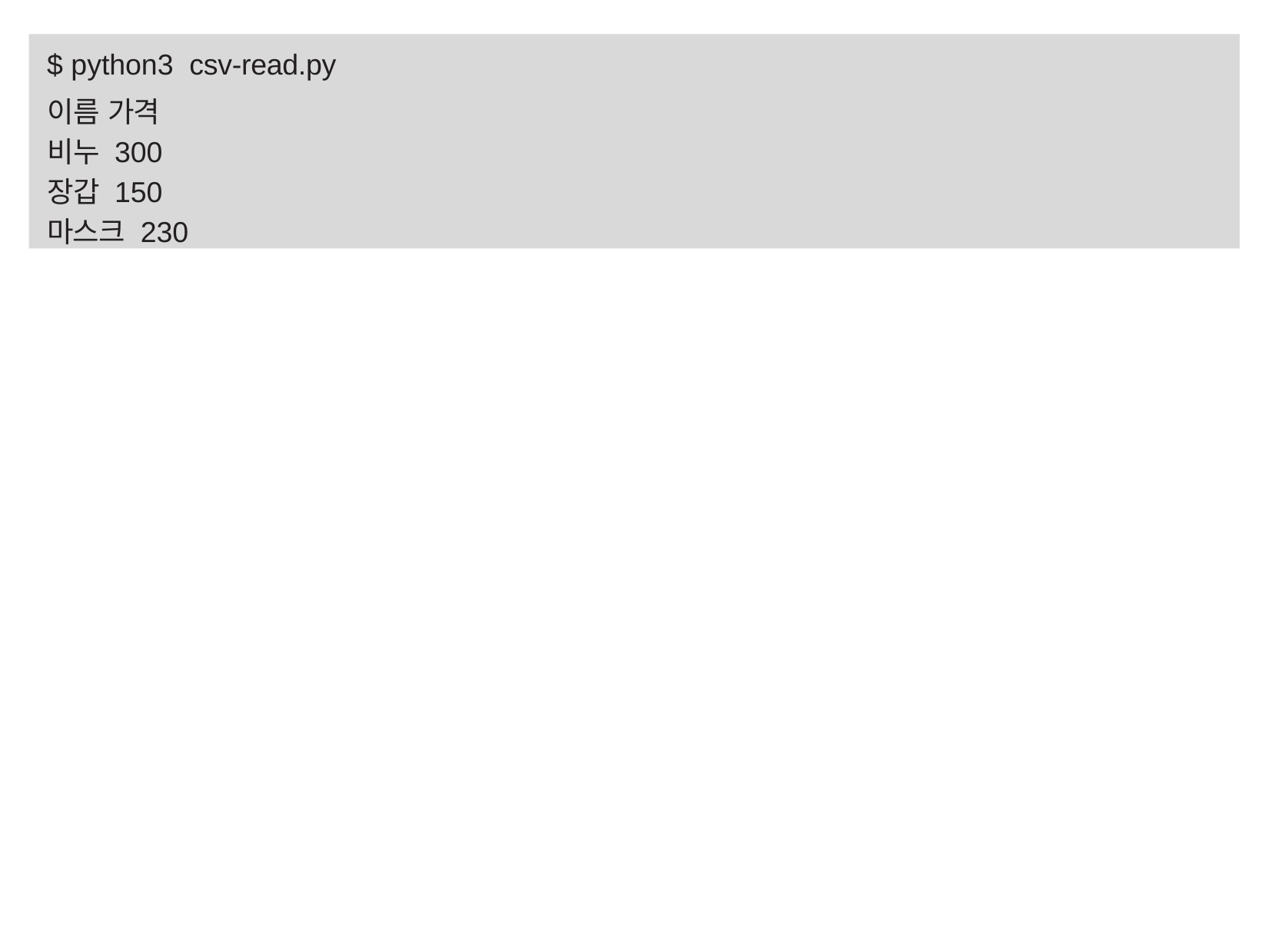

$ python3  csv-read.py
이름 가격
비누 300
장갑 150
마스크 230